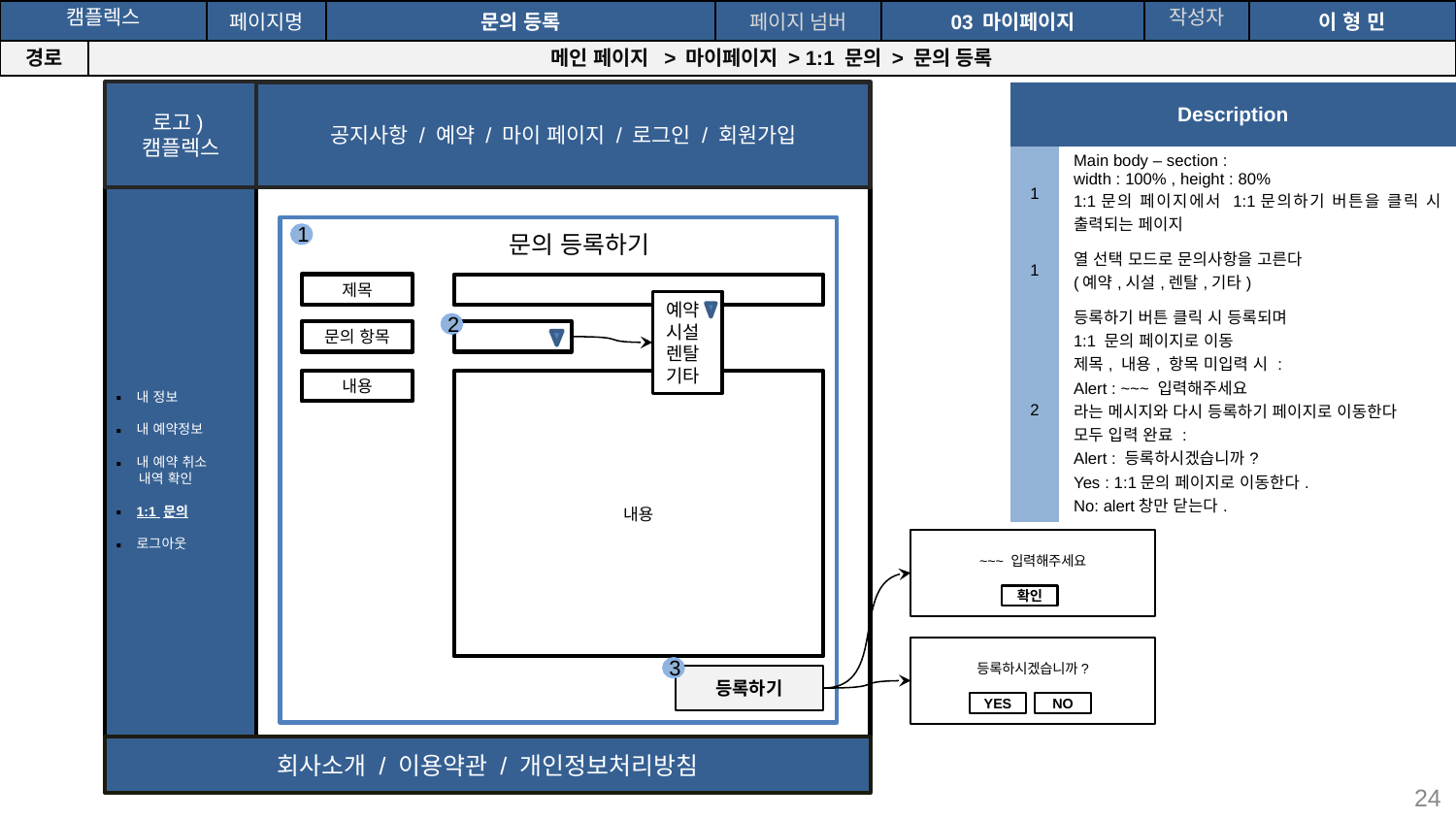

공간(오피스) 대여 시스템
| 캠플렉스 |  | 페이지명 | 문의 등록 | 페이지 넘버 | 03 마이페이지 | 작성자 | 이 형 민 |
| --- | --- | --- | --- | --- | --- | --- | --- |
| 경로 | 메인 페이지 > 마이페이지 > 1:1 문의 > 문의 등록 |  |  |  |  |  |  |
로고)
캠플렉스
공지사항 / 예약 / 마이 페이지 / 로그인 / 회원가입
회사소개 / 이용약관 / 개인정보처리방침
| Description |  |
| --- | --- |
| 1 | Main body – section : width : 100% , height : 80% 1:1문의 페이지에서 1:1문의하기 버튼을 클릭 시 출력되는 페이지 |
| 1 | 열 선택 모드로 문의사항을 고른다 (예약,시설,렌탈,기타) |
| 2 | 등록하기 버튼 클릭 시 등록되며 1:1 문의 페이지로 이동 제목, 내용, 항목 미입력 시 : Alert : ~~~ 입력해주세요 라는 메시지와 다시 등록하기 페이지로 이동한다 모두 입력 완료 : Alert : 등록하시겠습니까? Yes : 1:1문의 페이지로 이동한다. No: alert창만 닫는다. |
내 정보
내 예약정보
내 예약 취소
     내역 확인
1:1 문의

로그아웃

1
문의 등록하기
제목

예약
시설
렌탈
기타

2

문의 항목

내용
내용
~~~ 입력해주세요
확인
등록하시겠습니까?
3
등록하기
YES
NO
24